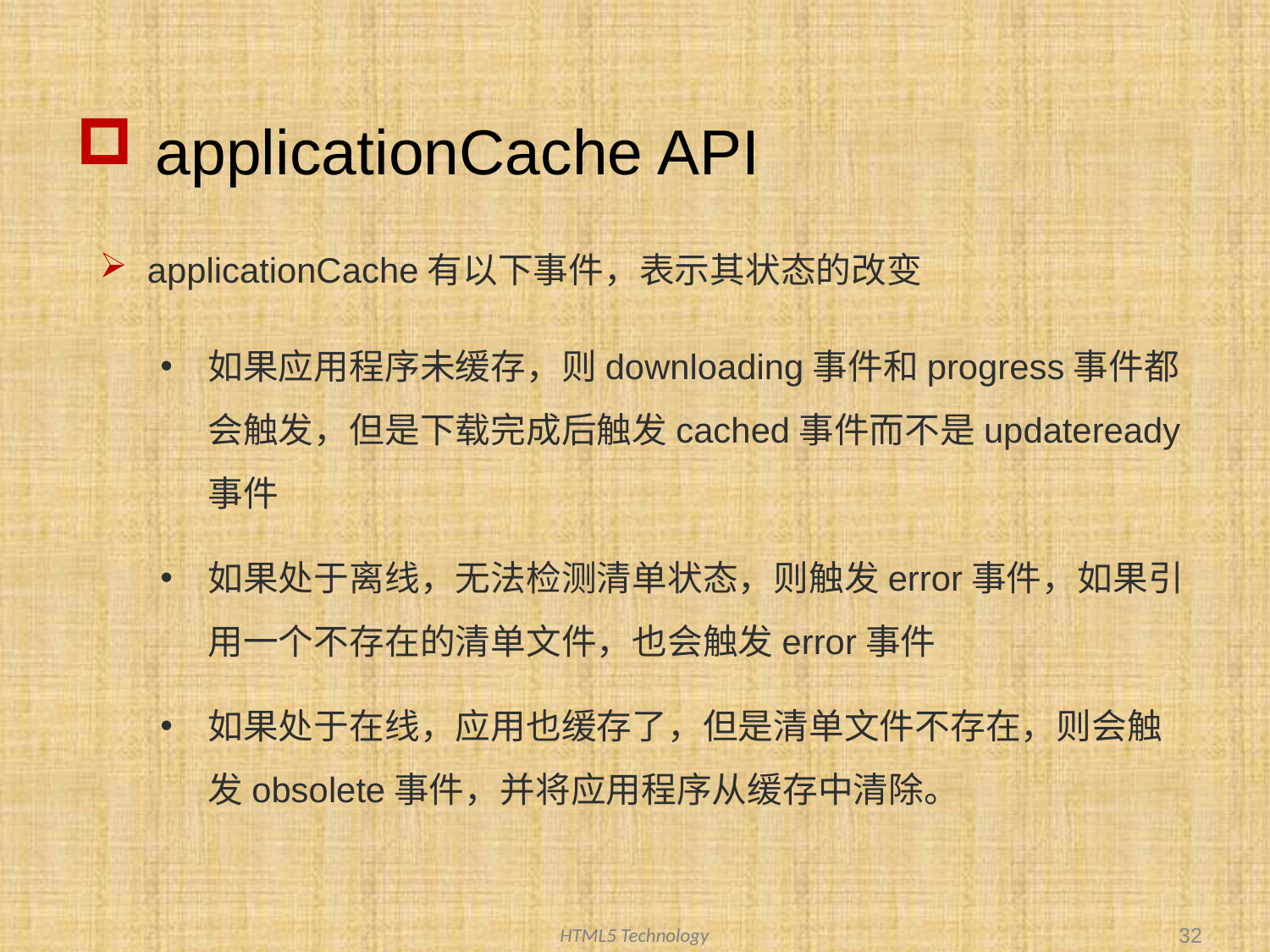

applicationCache API
applicationCache有以下事件，表示其状态的改变
如果应用程序未缓存，则downloading事件和progress事件都会触发，但是下载完成后触发cached事件而不是updateready事件

如果处于离线，无法检测清单状态，则触发error事件，如果引用一个不存在的清单文件，也会触发error事件

如果处于在线，应用也缓存了，但是清单文件不存在，则会触发obsolete事件，并将应用程序从缓存中清除。
32
HTML5 Technology